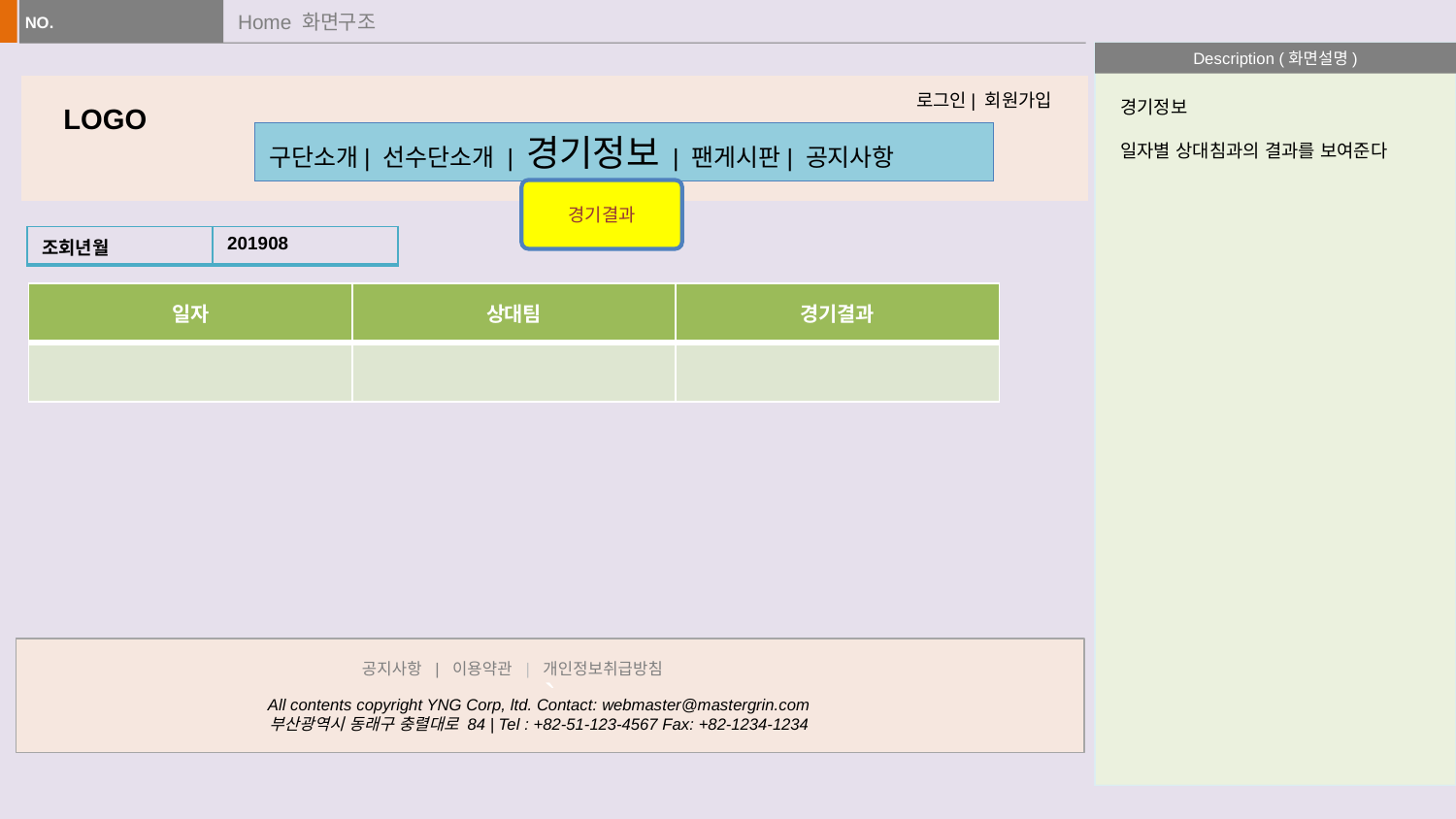

# Home 화면구조

로그인| 회원가입
경기정보

일자별 상대침과의 결과를 보여준다
LOGO
구단소개| 선수단소개 | 경기정보 | 팬게시판| 공지사항
경기결과
| 조회년월 | 201908 |
| --- | --- |
| 일자 | 상대팀 | 경기결과 |
| --- | --- | --- |
|  |  |  |
`
공지사항  |  이용약관  |  개인정보취급방침
All contents copyright YNG Corp, ltd. Contact: webmaster@mastergrin.com
부산광역시 동래구 충렬대로 84 | Tel : +82-51-123-4567 Fax: +82-1234-1234